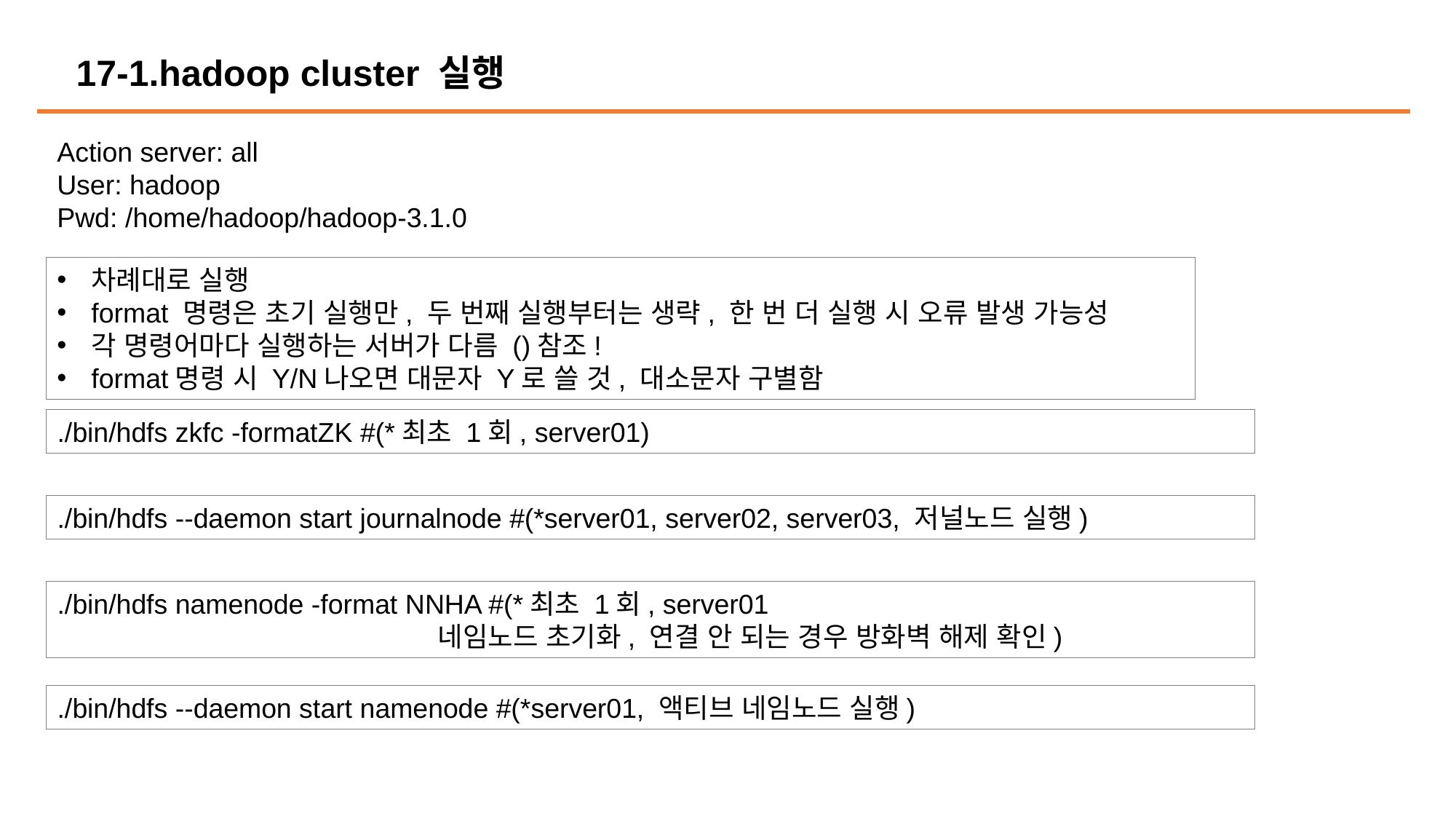

17-1.hadoop cluster 실행
Action server: all
User: hadoop
Pwd: /home/hadoop/hadoop-3.1.0
차례대로 실행
format 명령은 초기 실행만, 두 번째 실행부터는 생략, 한 번 더 실행 시 오류 발생 가능성
각 명령어마다 실행하는 서버가 다름 ()참조!
format명령 시 Y/N나오면 대문자 Y로 쓸 것, 대소문자 구별함
./bin/hdfs zkfc -formatZK #(*최초 1회, server01)
./bin/hdfs --daemon start journalnode #(*server01, server02, server03, 저널노드 실행)
./bin/hdfs namenode -format NNHA #(*최초 1회, server01
                                                 네임노드 초기화, 연결 안 되는 경우 방화벽 해제 확인)
./bin/hdfs --daemon start namenode #(*server01, 액티브 네임노드 실행)